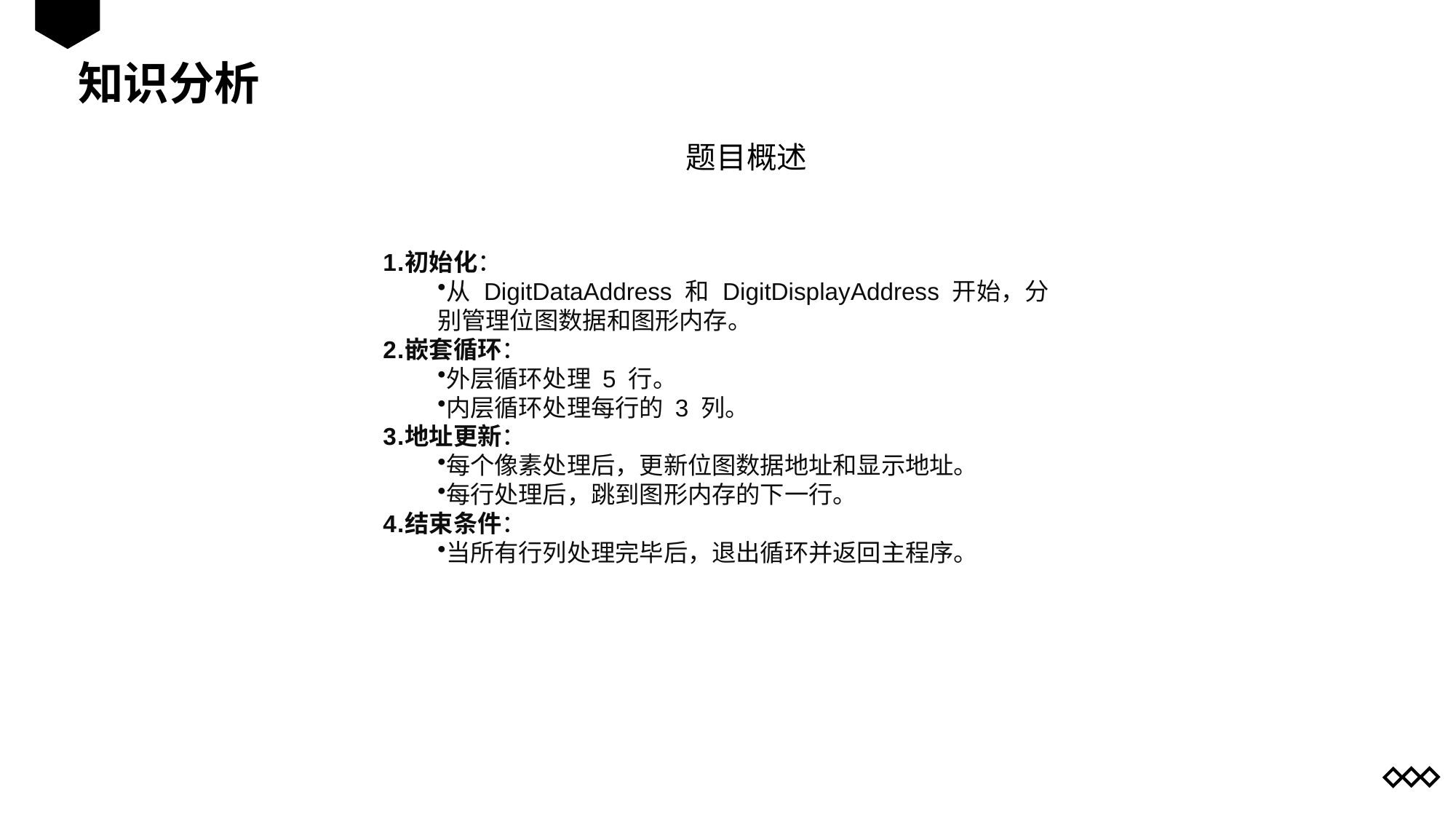

知识分析
题目概述

初始化：
从 DigitDataAddress 和 DigitDisplayAddress 开始，分别管理位图数据和图形内存。
嵌套循环：
外层循环处理 5 行。
内层循环处理每行的 3 列。
地址更新：
每个像素处理后，更新位图数据地址和显示地址。
每行处理后，跳到图形内存的下一行。
结束条件：
当所有行列处理完毕后，退出循环并返回主程序。